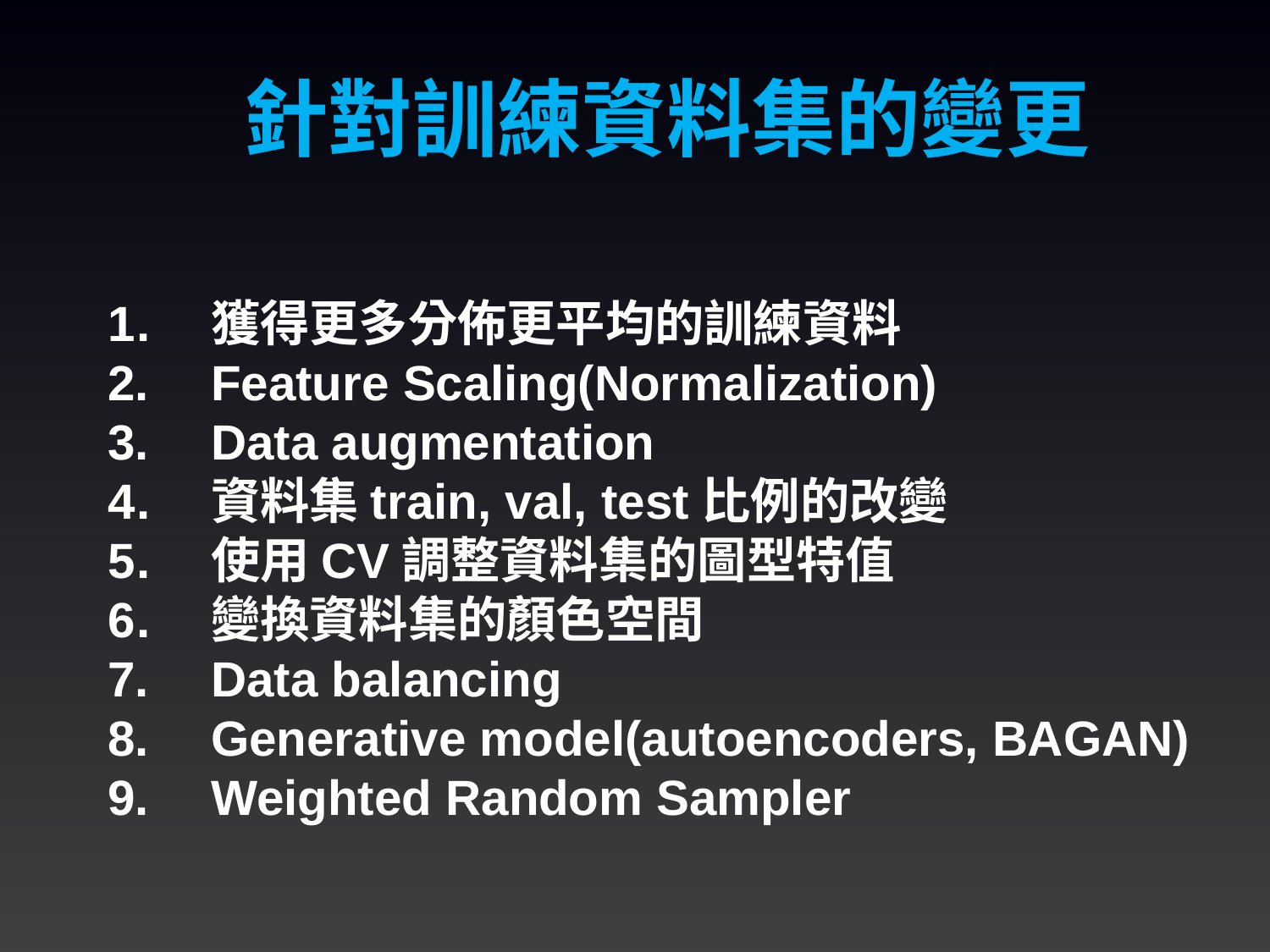

針對訓練資料集的變更
獲得更多分佈更平均的訓練資料
Feature Scaling(Normalization)
Data augmentation
資料集train, val, test比例的改變
使用CV調整資料集的圖型特值
變換資料集的顏色空間
Data balancing
Generative model(autoencoders, BAGAN)
Weighted Random Sampler